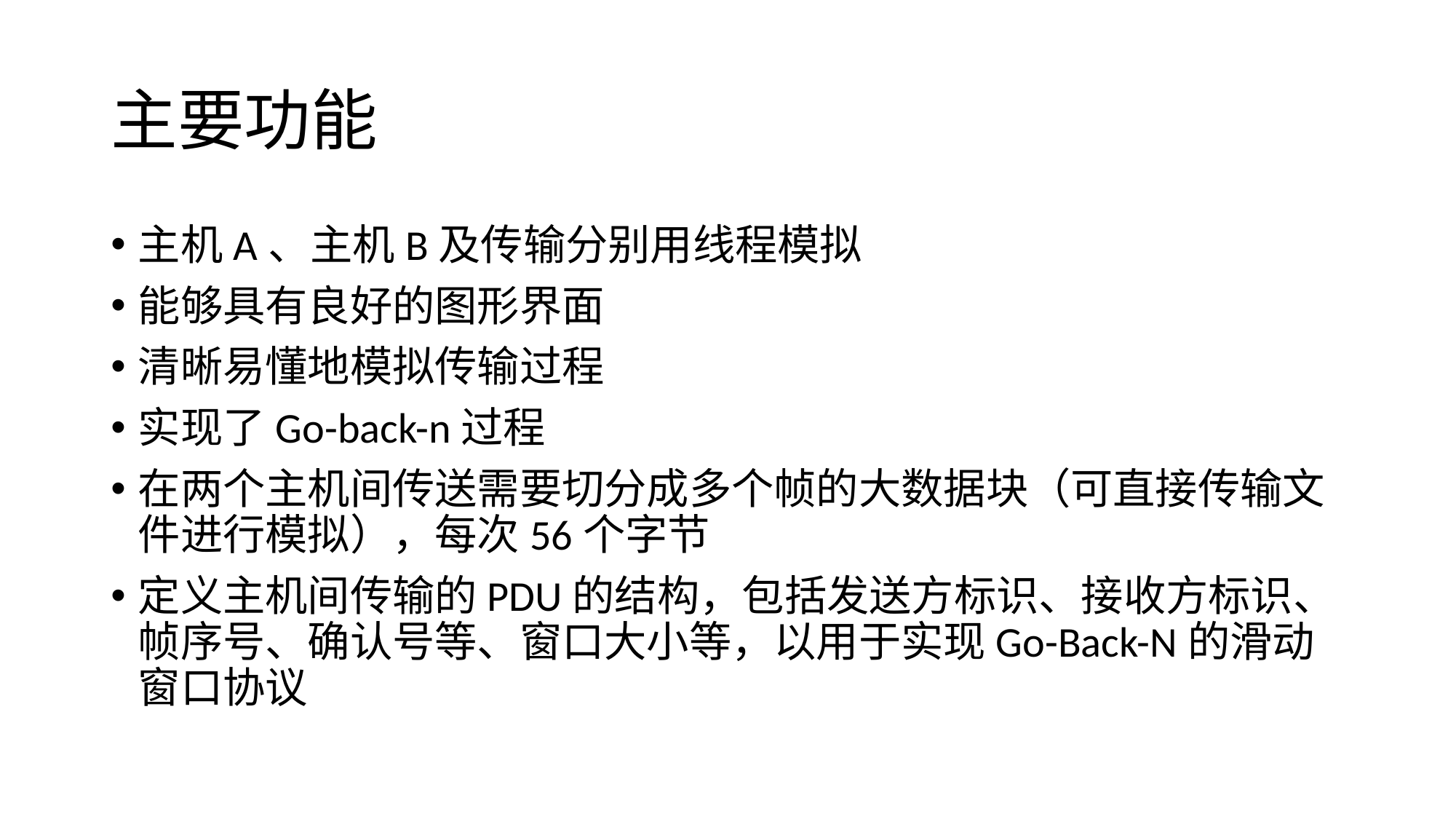

# 主要功能
主机A、主机B及传输分别用线程模拟
能够具有良好的图形界面
清晰易懂地模拟传输过程
实现了Go-back-n过程
在两个主机间传送需要切分成多个帧的大数据块（可直接传输文件进行模拟），每次56个字节
定义主机间传输的PDU的结构，包括发送方标识、接收方标识、帧序号、确认号等、窗口大小等，以用于实现Go-Back-N的滑动窗口协议